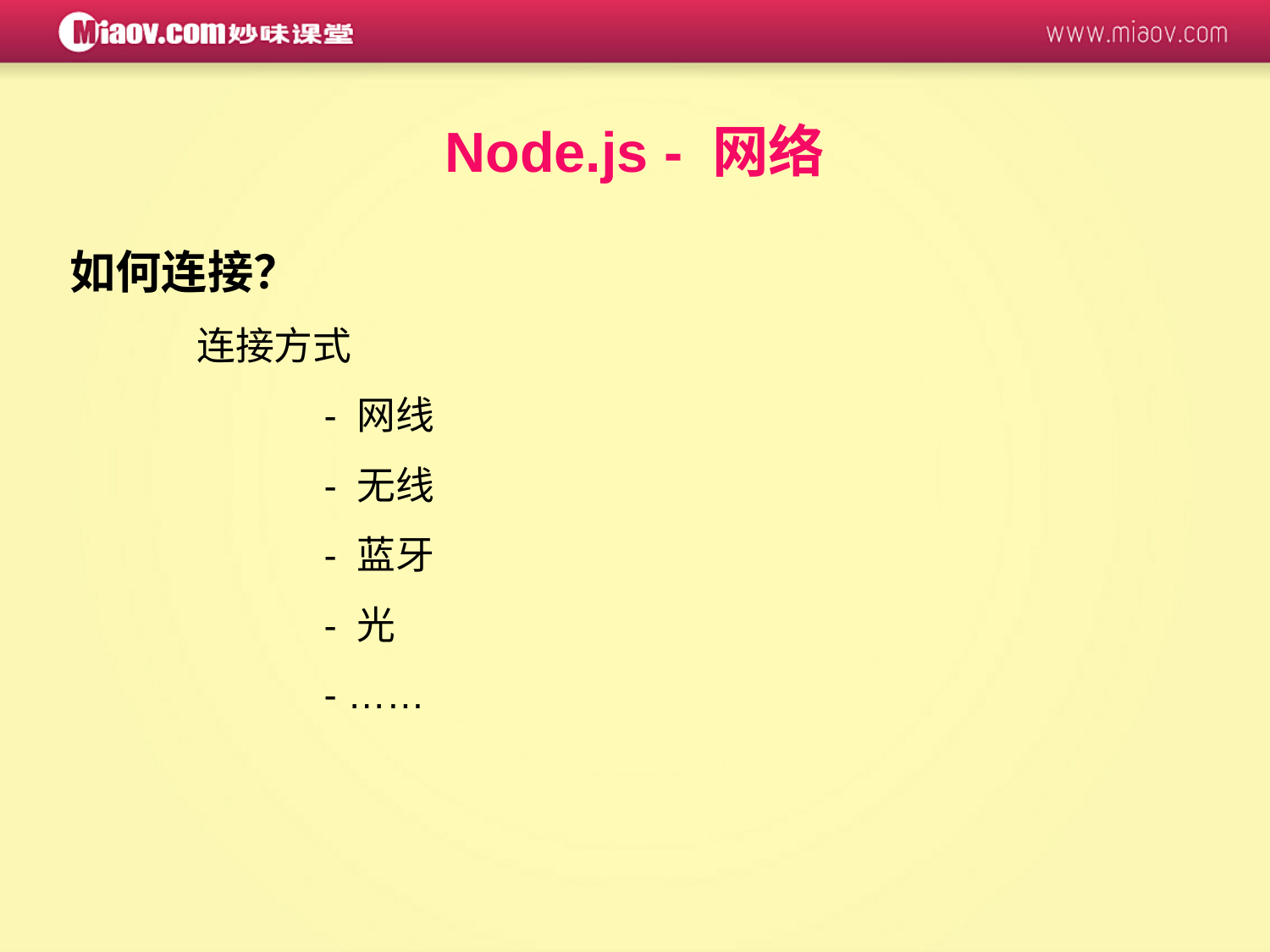

Node.js - 网络
如何连接？
	连接方式
		- 网线
		- 无线
		- 蓝牙
		- 光
		- ……